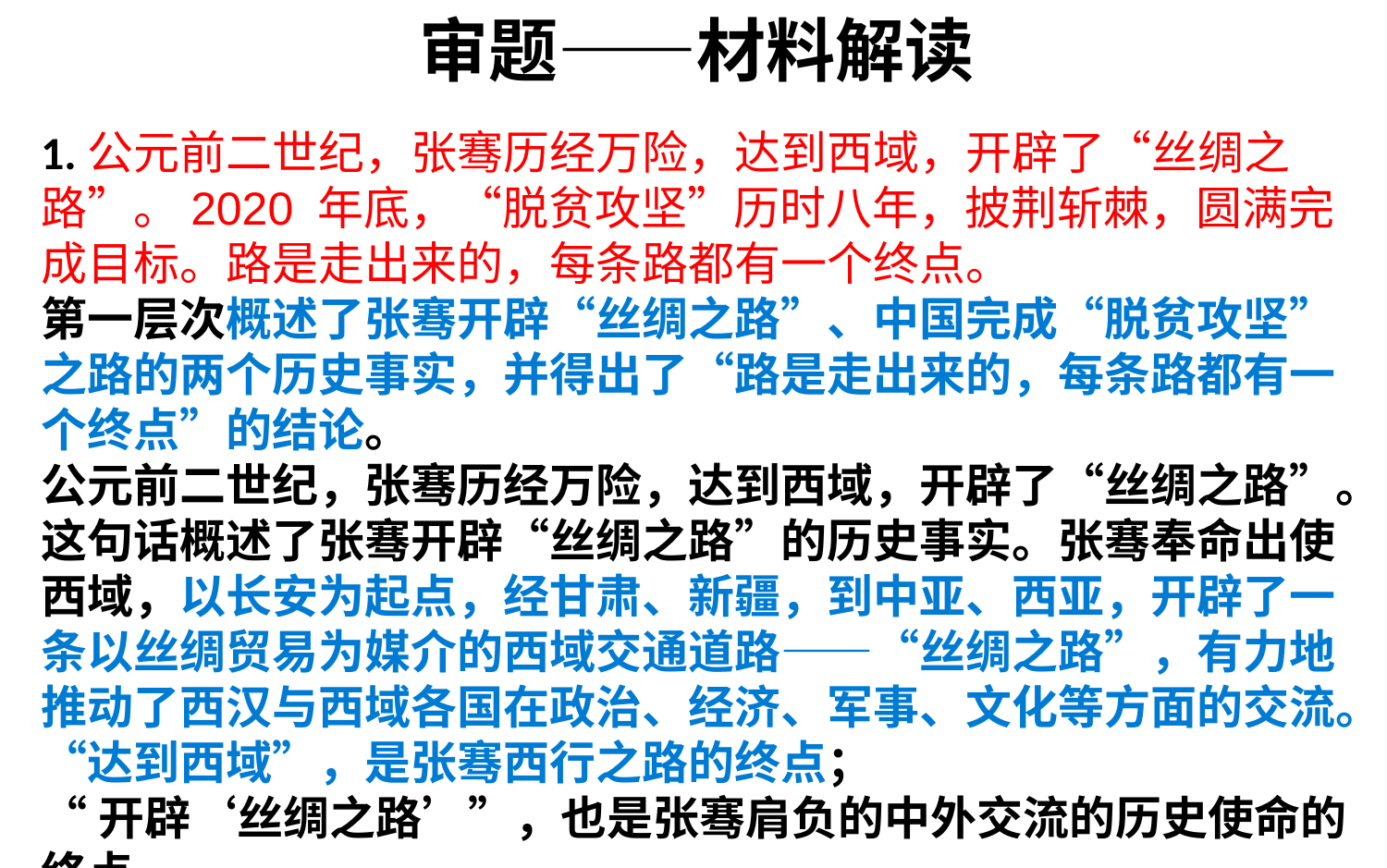

审题——材料解读
1.公元前二世纪，张骞历经万险，达到西域，开辟了“丝绸之路”。2020 年底，“脱贫攻坚”历时八年，披荆斩棘，圆满完成目标。路是走出来的，每条路都有一个终点。
第一层次概述了张骞开辟“丝绸之路”、中国完成“脱贫攻坚”之路的两个历史事实，并得出了“路是走出来的，每条路都有一个终点”的结论。
公元前二世纪，张骞历经万险，达到西域，开辟了“丝绸之路”。这句话概述了张骞开辟“丝绸之路”的历史事实。张骞奉命出使西域，以长安为起点，经甘肃、新疆，到中亚、西亚，开辟了一条以丝绸贸易为媒介的西域交通道路——“丝绸之路”，有力地推动了西汉与西域各国在政治、经济、军事、文化等方面的交流。“达到西域”，是张骞西行之路的终点；
“开辟‘丝绸之路’”，也是张骞肩负的中外交流的历史使命的终点。